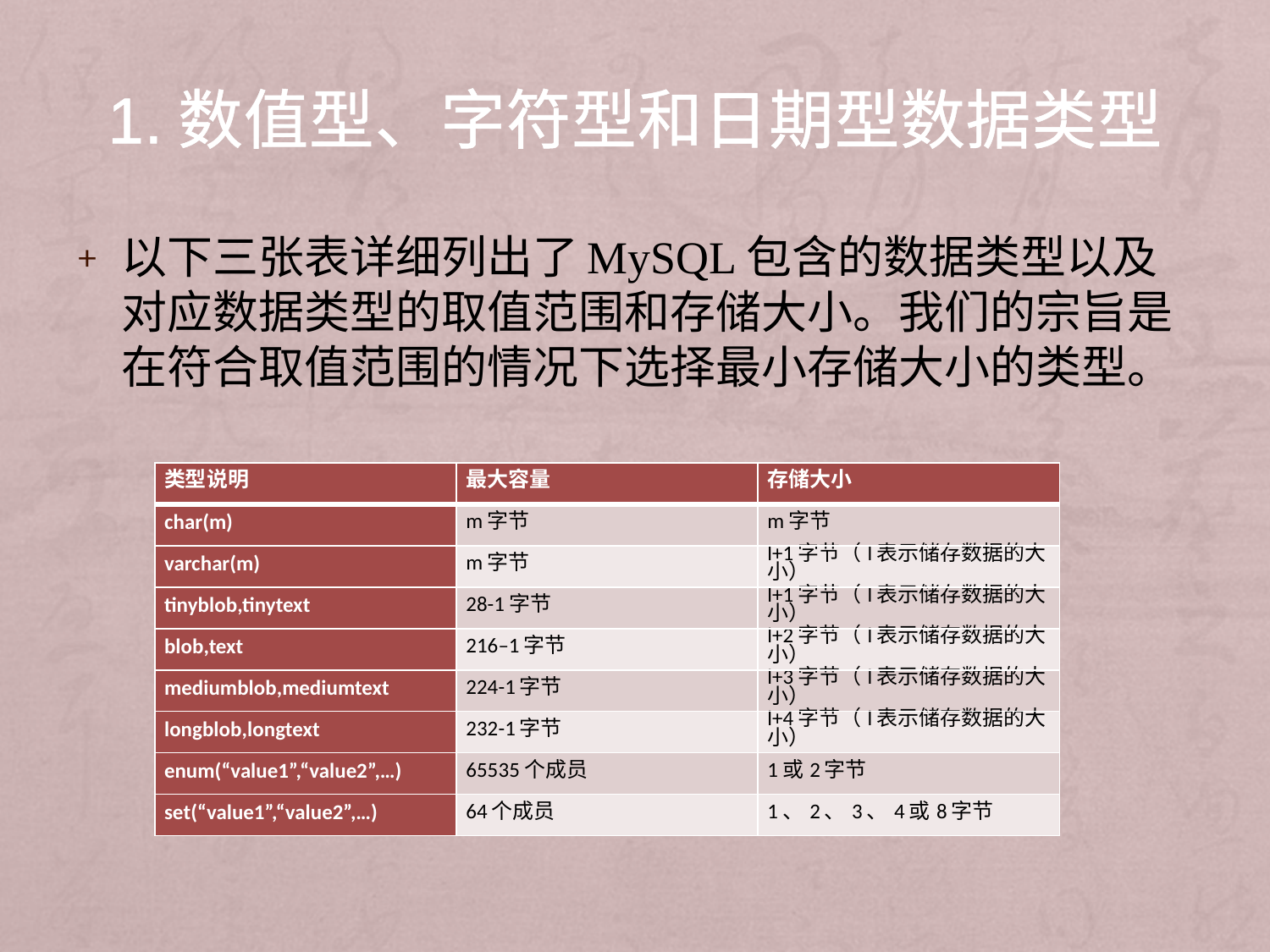

# 1.数值型、字符型和日期型数据类型
以下三张表详细列出了MySQL包含的数据类型以及对应数据类型的取值范围和存储大小。我们的宗旨是在符合取值范围的情况下选择最小存储大小的类型。
| 类型说明 | 最大容量 | 存储大小 |
| --- | --- | --- |
| char(m) | m字节 | m字节 |
| varchar(m) | m字节 | l+1字节（l表示储存数据的大小） |
| tinyblob,tinytext | 28-1字节 | l+1字节（l表示储存数据的大小） |
| blob,text | 216–1字节 | l+2字节（l表示储存数据的大小） |
| mediumblob,mediumtext | 224-1字节 | l+3字节（l表示储存数据的大小） |
| longblob,longtext | 232-1字节 | l+4字节（l表示储存数据的大小） |
| enum(“value1”,“value2”,…) | 65535个成员 | 1或2字节 |
| set(“value1”,“value2”,…) | 64个成员 | 1、2、3、4或8字节 |